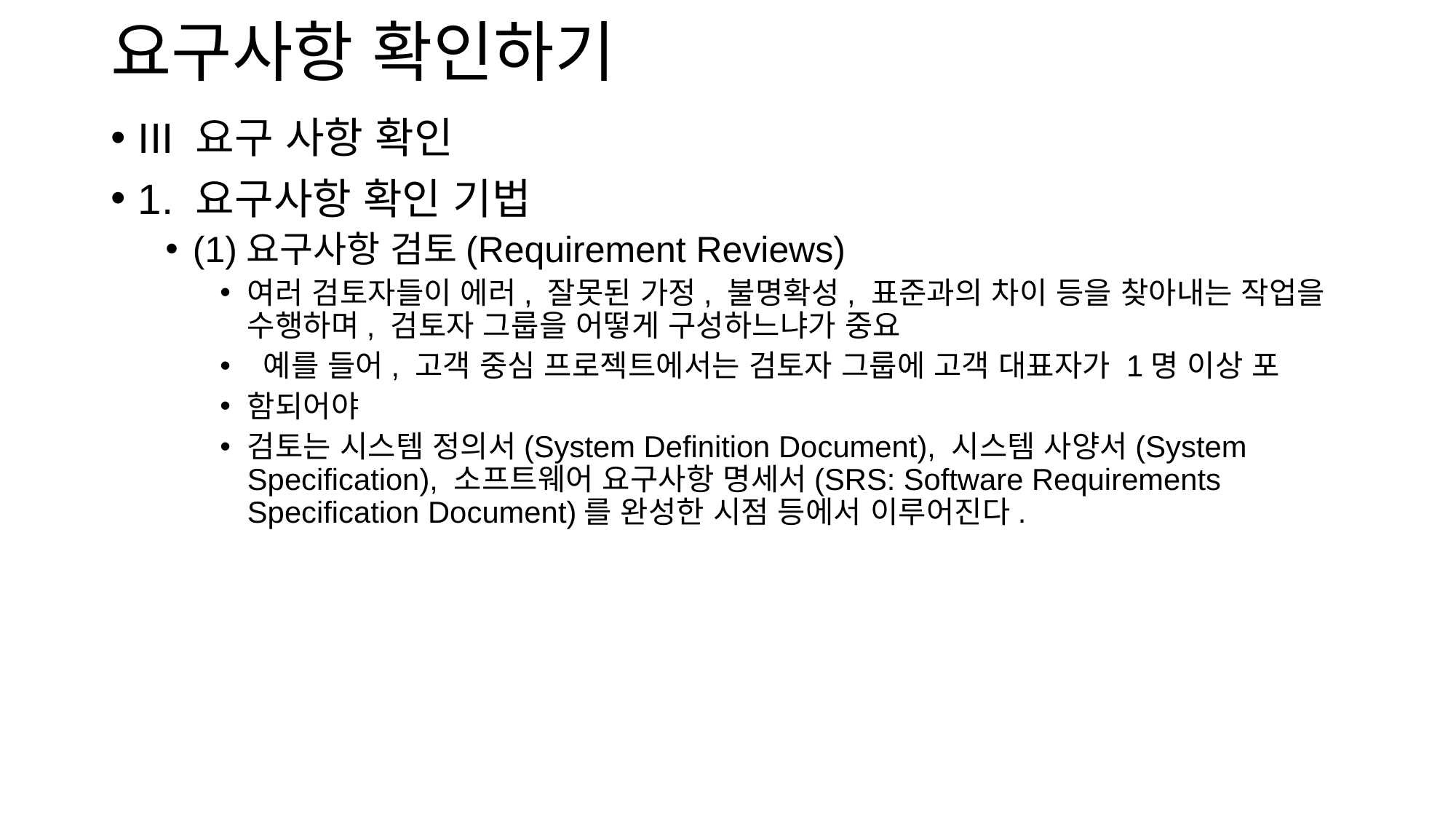

# 요구사항 확인하기
III 요구 사항 확인
1. 요구사항 확인 기법
(1)요구사항 검토(Requirement Reviews)
여러 검토자들이 에러, 잘못된 가정, 불명확성, 표준과의 차이 등을 찾아내는 작업을 수행하며, 검토자 그룹을 어떻게 구성하느냐가 중요
 예를 들어, 고객 중심 프로젝트에서는 검토자 그룹에 고객 대표자가 1명 이상 포
함되어야
검토는 시스템 정의서(System Definition Document), 시스템 사양서(System Specification), 소프트웨어 요구사항 명세서(SRS: Software Requirements Specification Document)를 완성한 시점 등에서 이루어진다.